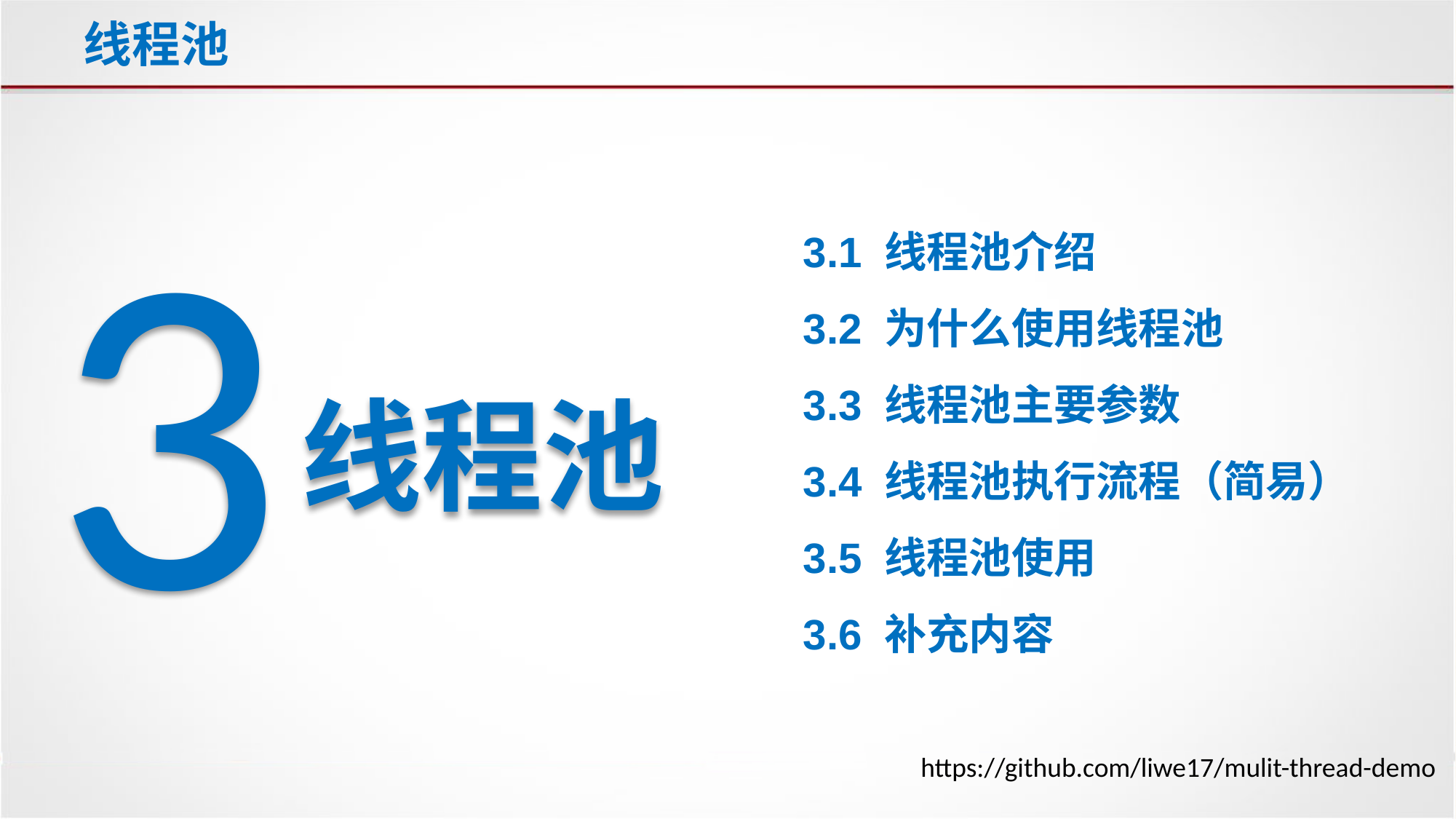

# 线程池
3
3.1 线程池介绍
3.2 为什么使用线程池
3.3 线程池主要参数
3.4 线程池执行流程（简易）
3.5 线程池使用
3.6 补充内容

线程池